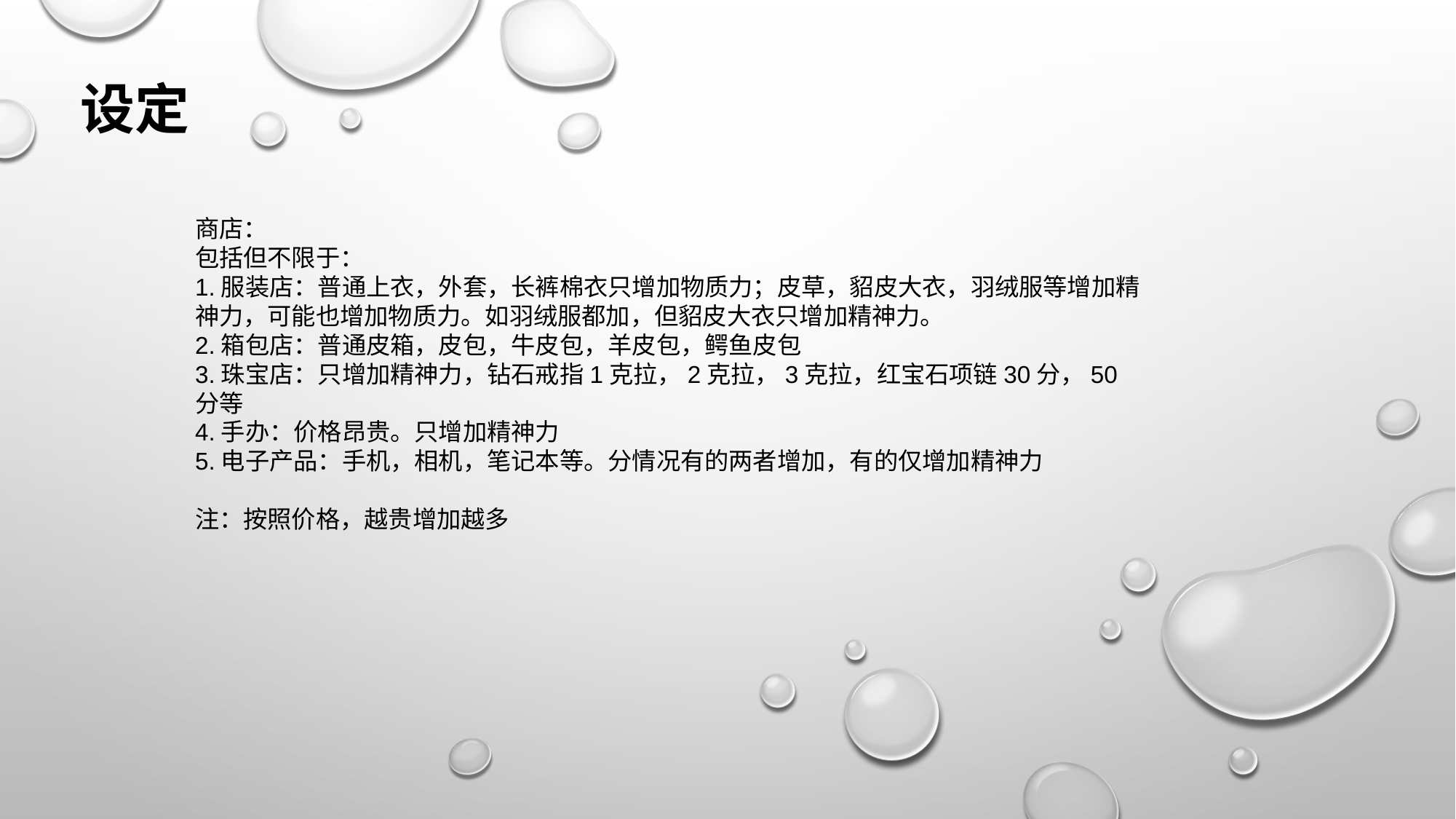

设定
商店：
包括但不限于：
1.服装店：普通上衣，外套，长裤棉衣只增加物质力；皮草，貂皮大衣，羽绒服等增加精神力，可能也增加物质力。如羽绒服都加，但貂皮大衣只增加精神力。
2.箱包店：普通皮箱，皮包，牛皮包，羊皮包，鳄鱼皮包
3.珠宝店：只增加精神力，钻石戒指1克拉，2克拉，3克拉，红宝石项链30分，50分等
4.手办：价格昂贵。只增加精神力
5.电子产品：手机，相机，笔记本等。分情况有的两者增加，有的仅增加精神力

注：按照价格，越贵增加越多